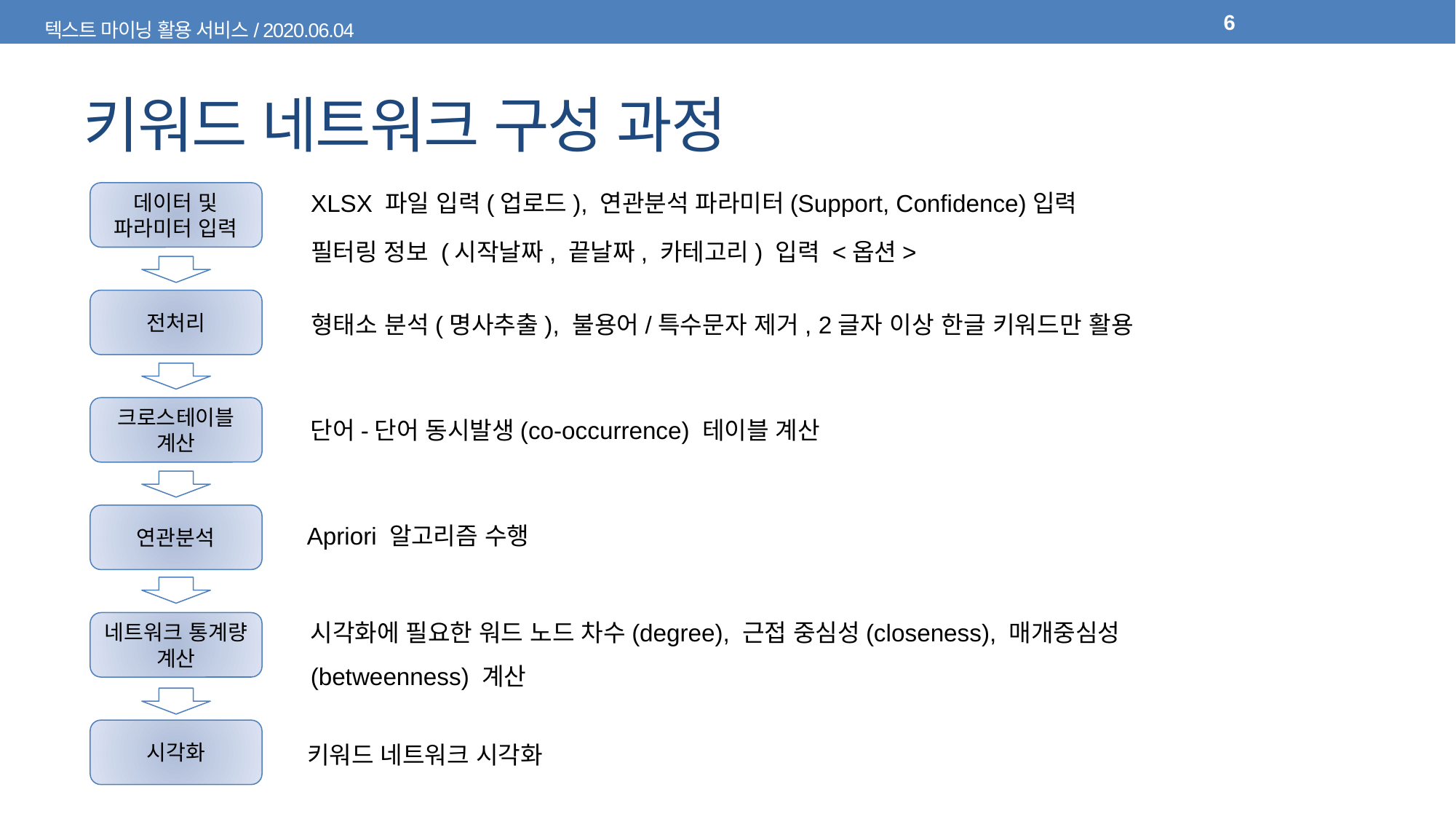

6
# 키워드 네트워크 구성 과정
XLSX 파일 입력(업로드), 연관분석 파라미터(Support, Confidence)입력
필터링 정보 (시작날짜, 끝날짜, 카테고리) 입력 <옵션>
데이터 및 파라미터 입력

전처리
형태소 분석(명사추출), 불용어/특수문자 제거, 2글자 이상 한글 키워드만 활용

크로스테이블
계산
단어-단어 동시발생(co-occurrence) 테이블 계산

연관분석
Apriori 알고리즘 수행

시각화에 필요한 워드 노드 차수(degree), 근접 중심성(closeness), 매개중심성(betweenness) 계산
네트워크 통계량 계산

시각화
키워드 네트워크 시각화